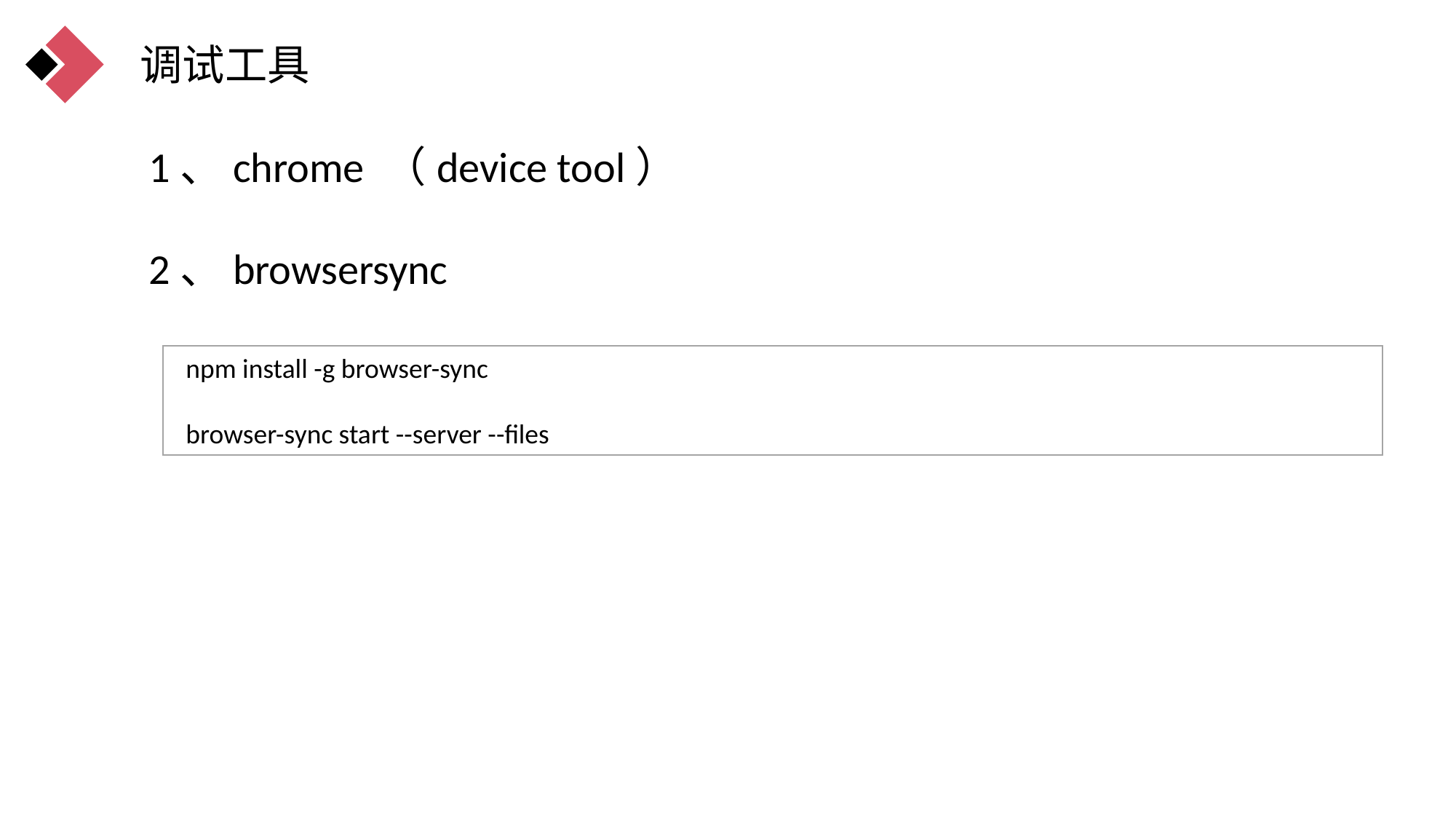

调试工具

1、chrome （device tool）

2、browsersync

  npm install -g browser-sync

  browser-sync start --server --files